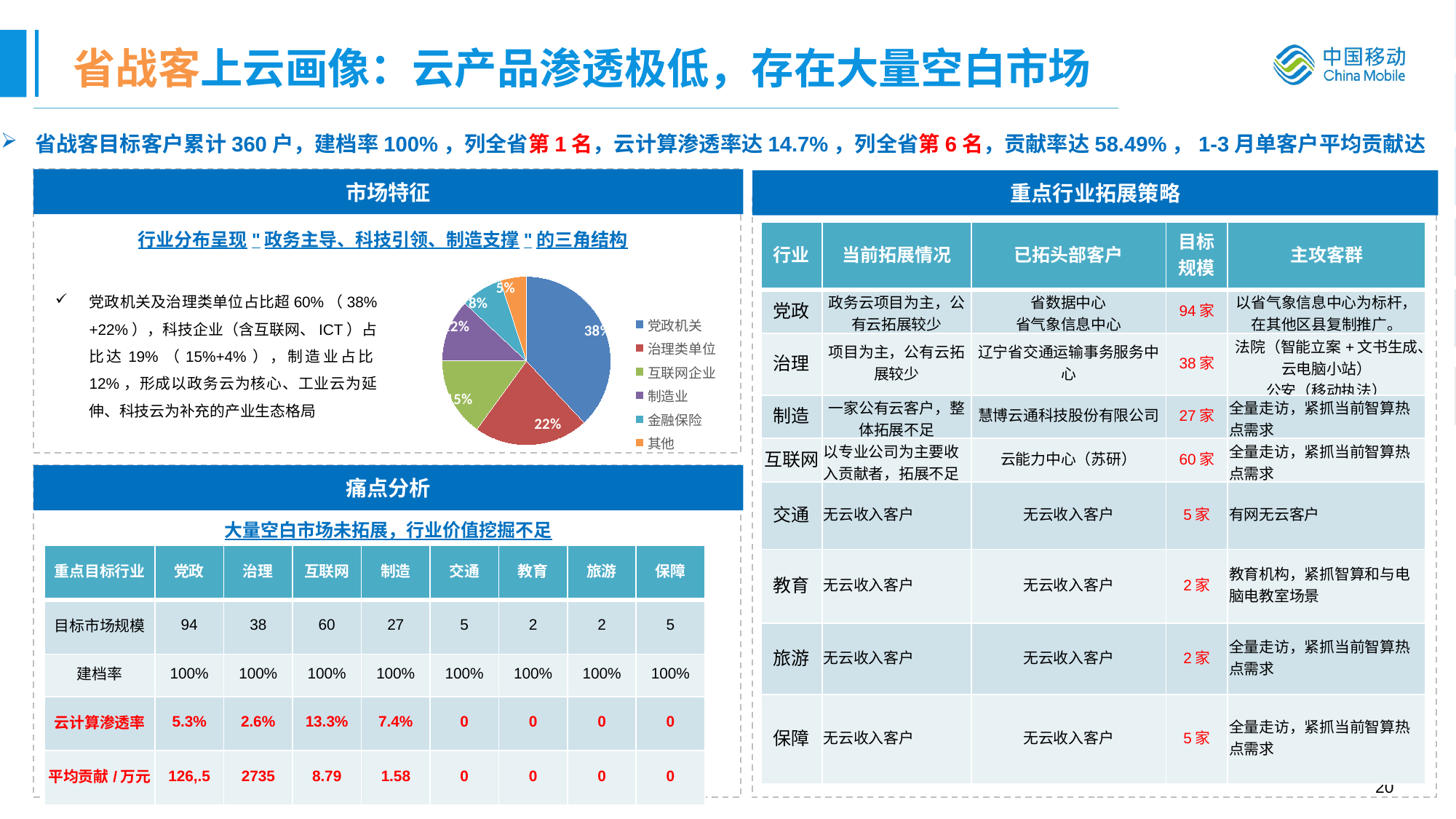

# 省战客上云画像：云产品渗透极低，存在大量空白市场

省战客目标客户累计360户，建档率100%，列全省第1名，云计算渗透率达14.7%，列全省第6名，贡献率达58.49%，1-3月单客户平均贡献达88.6万元。
市场特征

重点行业拓展策略

| 行业 | 当前拓展情况 | 已拓头部客户 | 目标 规模 | 主攻客群 |
| --- | --- | --- | --- | --- |
| 党政 | 政务云项目为主，公有云拓展较少 | 省数据中心 省气象信息中心 | 94家 | 以省气象信息中心为标杆，在其他区县复制推广。 |
| 治理 | 项目为主，公有云拓展较少 | 辽宁省交通运输事务服务中心 | 38家 | 法院（智能立案+文书生成、云电脑小站） 公安（移动执法） |
| 制造 | 一家公有云客户，整体拓展不足 | 慧博云通科技股份有限公司 | 27家 | 全量走访，紧抓当前智算热点需求 |
| 互联网 | 以专业公司为主要收入贡献者，拓展不足 | 云能力中心（苏研） | 60家 | 全量走访，紧抓当前智算热点需求 |
| 交通 | 无云收入客户 | 无云收入客户 | 5家 | 有网无云客户 |
| 教育 | 无云收入客户 | 无云收入客户 | 2家 | 教育机构，紧抓智算和与电脑电教室场景 |
| 旅游 | 无云收入客户 | 无云收入客户 | 2家 | 全量走访，紧抓当前智算热点需求 |
| 保障 | 无云收入客户 | 无云收入客户 | 5家 | 全量走访，紧抓当前智算热点需求 |
行业分布呈现"政务主导、科技引领、制造支撑"的三角结构

### Chart

| Category |  |
|---|---|
| 党政机关 | 0.38 |
| 治理类单位 | 0.22 |
| 互联网企业 | 0.15 |
| 制造业 | 0.12 |
| 金融保险 | 0.08 |
| 其他 | 0.05 |
党政机关及治理类单位占比超60%（38%+22%），科技企业（含互联网、ICT）占比达19%（15%+4%），制造业占比12%，形成以政务云为核心、工业云为延伸、科技云为补充的产业生态格局
痛点分析

大量空白市场未拓展，行业价值挖掘不足
| 重点目标行业 | 党政 | 治理 | 互联网 | 制造 | 交通 | 教育 | 旅游 | 保障 |
| --- | --- | --- | --- | --- | --- | --- | --- | --- |
| 目标市场规模 | 94 | 38 | 60 | 27 | 5 | 2 | 2 | 5 |
| 建档率 | 100% | 100% | 100% | 100% | 100% | 100% | 100% | 100% |
| 云计算渗透率 | 5.3% | 2.6% | 13.3% | 7.4% | 0 | 0 | 0 | 0 |
| 平均贡献/万元 | 126,.5 | 2735 | 8.79 | 1.58 | 0 | 0 | 0 | 0 |